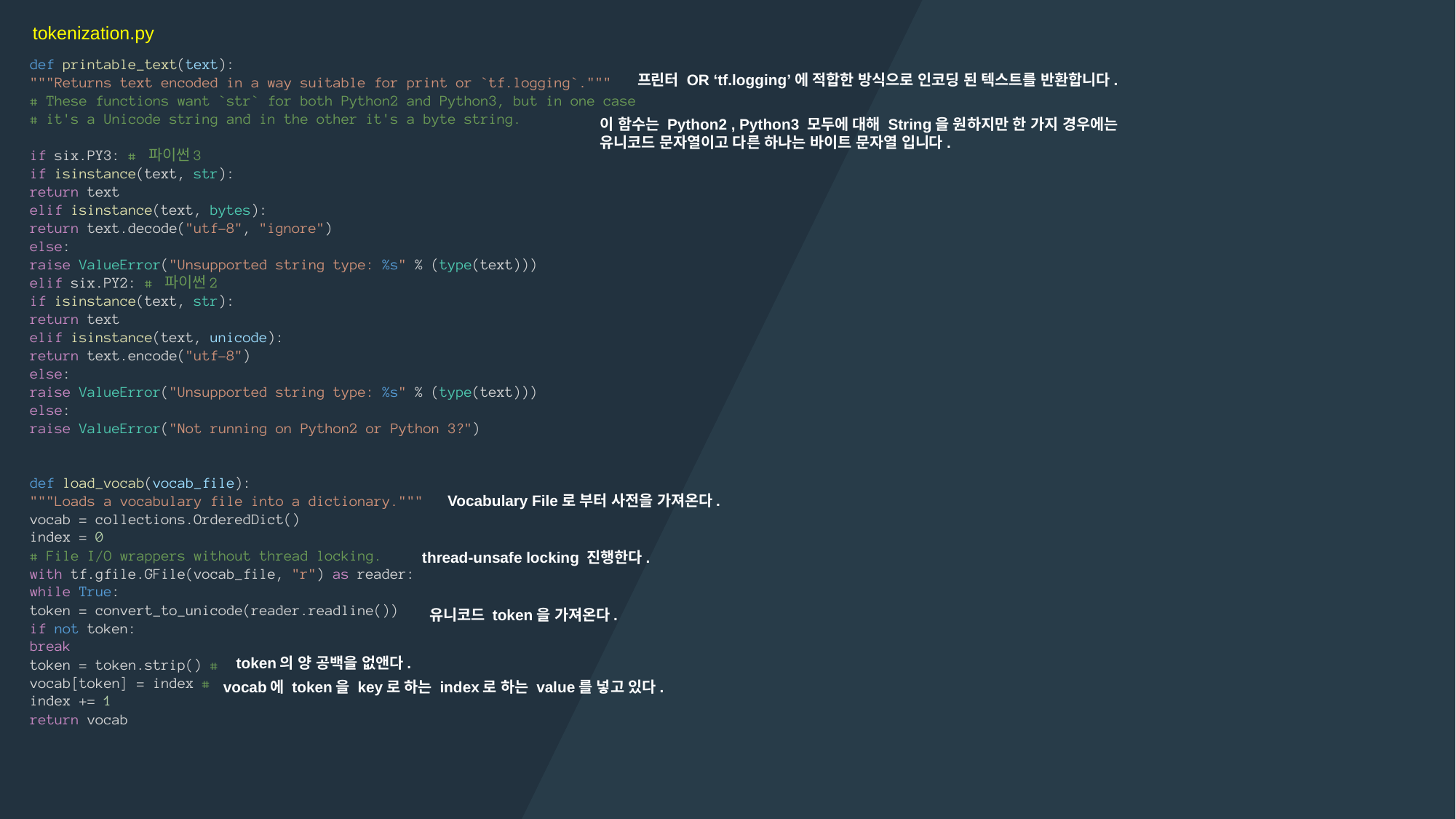

tokenization.py
def printable_text(text):
"""Returns text encoded in a way suitable for print or `tf.logging`."""
# These functions want `str` for both Python2 and Python3, but in one case
# it's a Unicode string and in the other it's a byte string.
if six.PY3: # 파이썬3
if isinstance(text, str):
return text
elif isinstance(text, bytes):
return text.decode("utf-8", "ignore")
else:
raise ValueError("Unsupported string type: %s" % (type(text)))
elif six.PY2: # 파이썬2
if isinstance(text, str):
return text
elif isinstance(text, unicode):
return text.encode("utf-8")
else:
raise ValueError("Unsupported string type: %s" % (type(text)))
else:
raise ValueError("Not running on Python2 or Python 3?")
def load_vocab(vocab_file):
"""Loads a vocabulary file into a dictionary."""
vocab = collections.OrderedDict()
index = 0
# File I/O wrappers without thread locking.
with tf.gfile.GFile(vocab_file, "r") as reader:
while True:
token = convert_to_unicode(reader.readline())
if not token:
break
token = token.strip() #
vocab[token] = index #
index += 1
return vocab
프린터 OR ‘tf.logging’에 적합한 방식으로 인코딩 된 텍스트를 반환합니다.
이 함수는 Python2 , Python3 모두에 대해 String을 원하지만 한 가지 경우에는 유니코드 문자열이고 다른 하나는 바이트 문자열 입니다.
Vocabulary File로 부터 사전을 가져온다.
thread-unsafe locking 진행한다.
유니코드 token을 가져온다.
token의 양 공백을 없앤다.
vocab에 token을 key로 하는 index로 하는 value를 넣고 있다.